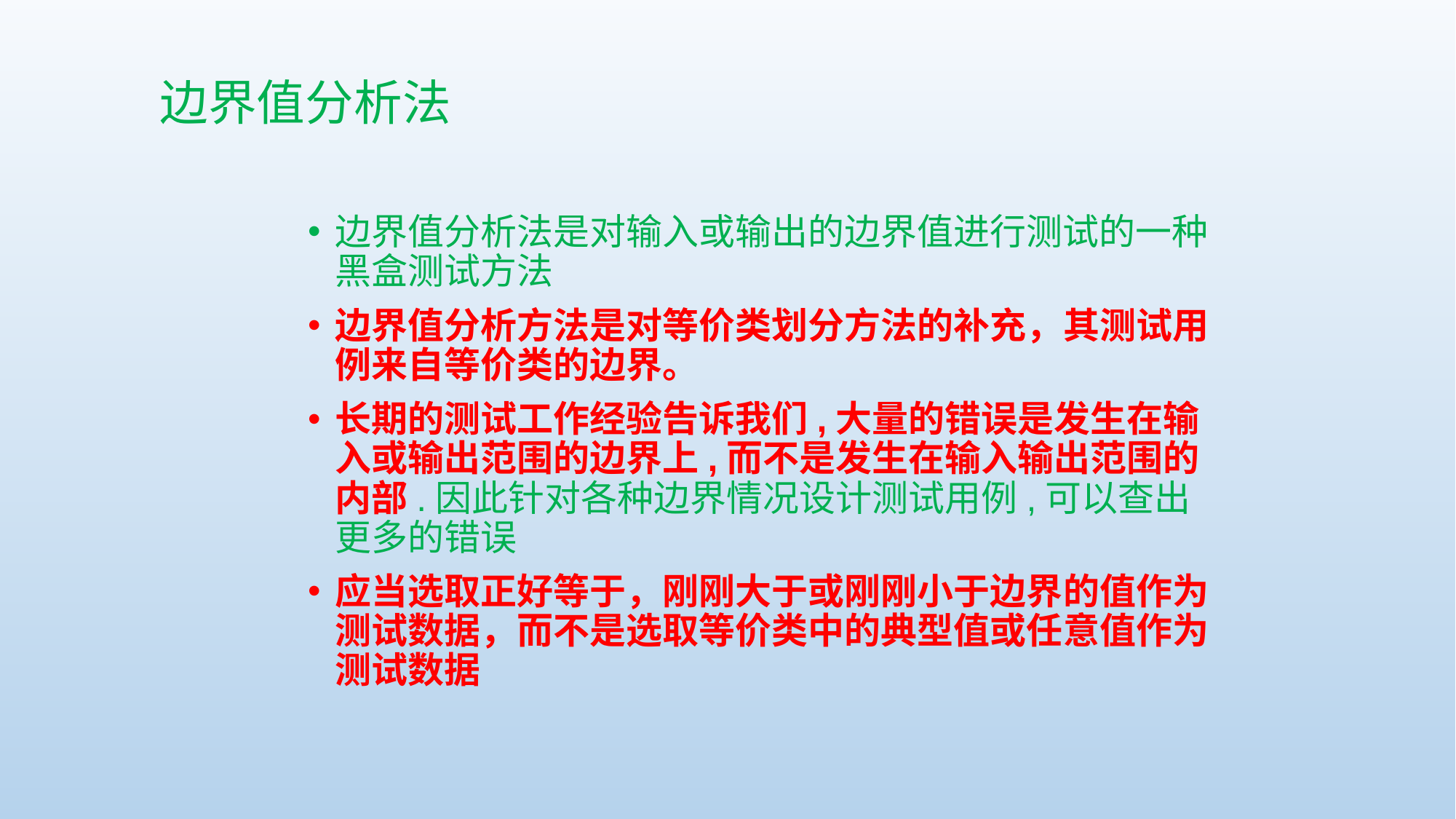

# 边界值分析法
边界值分析法是对输入或输出的边界值进行测试的一种黑盒测试方法
边界值分析方法是对等价类划分方法的补充，其测试用例来自等价类的边界。
长期的测试工作经验告诉我们,大量的错误是发生在输入或输出范围的边界上,而不是发生在输入输出范围的内部.因此针对各种边界情况设计测试用例,可以查出更多的错误
应当选取正好等于，刚刚大于或刚刚小于边界的值作为测试数据，而不是选取等价类中的典型值或任意值作为测试数据